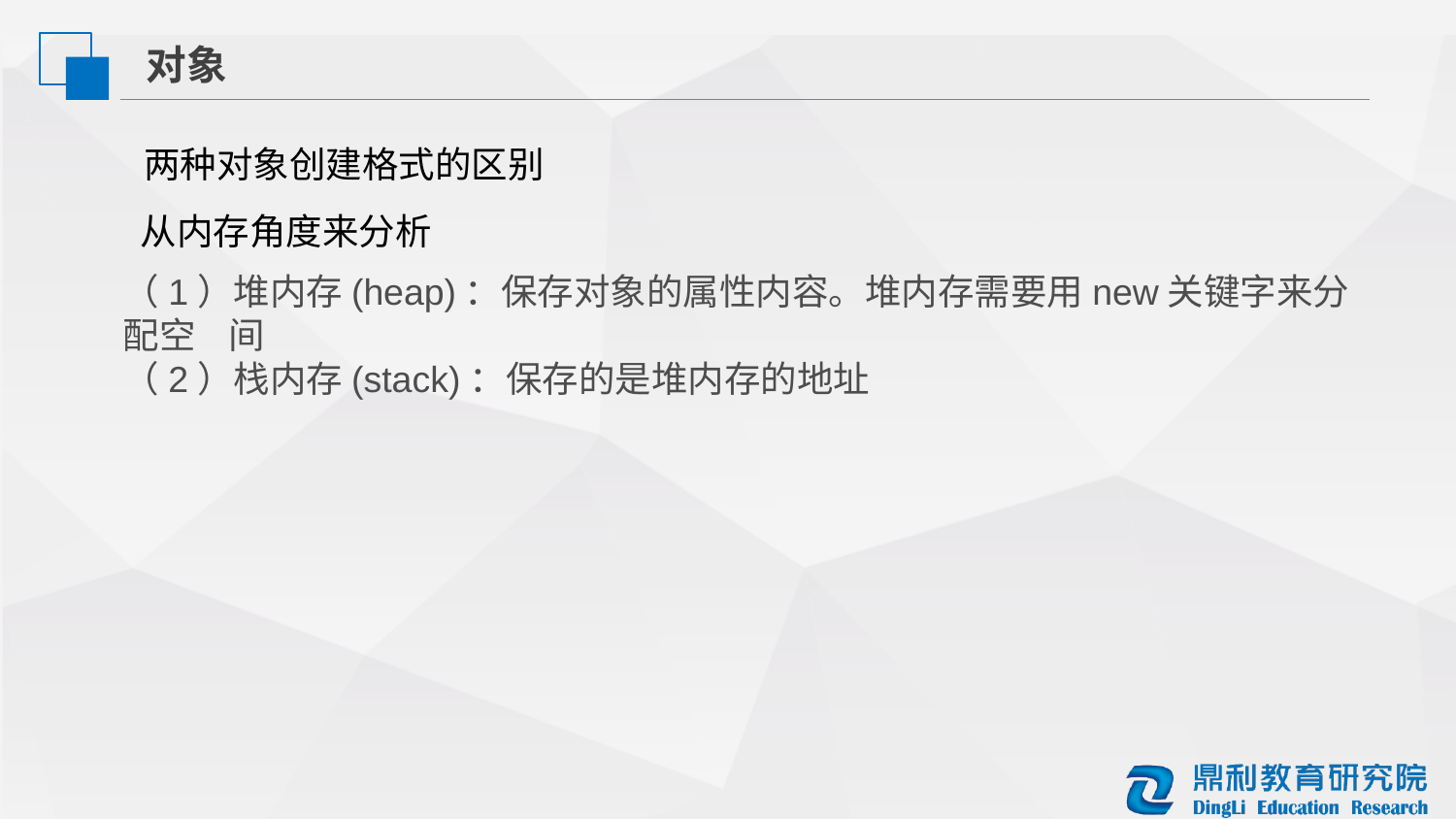

对象
两种对象创建格式的区别
从内存角度来分析
（1）堆内存(heap)：保存对象的属性内容。堆内存需要用new关键字来分配空    间
（2）栈内存(stack)：保存的是堆内存的地址